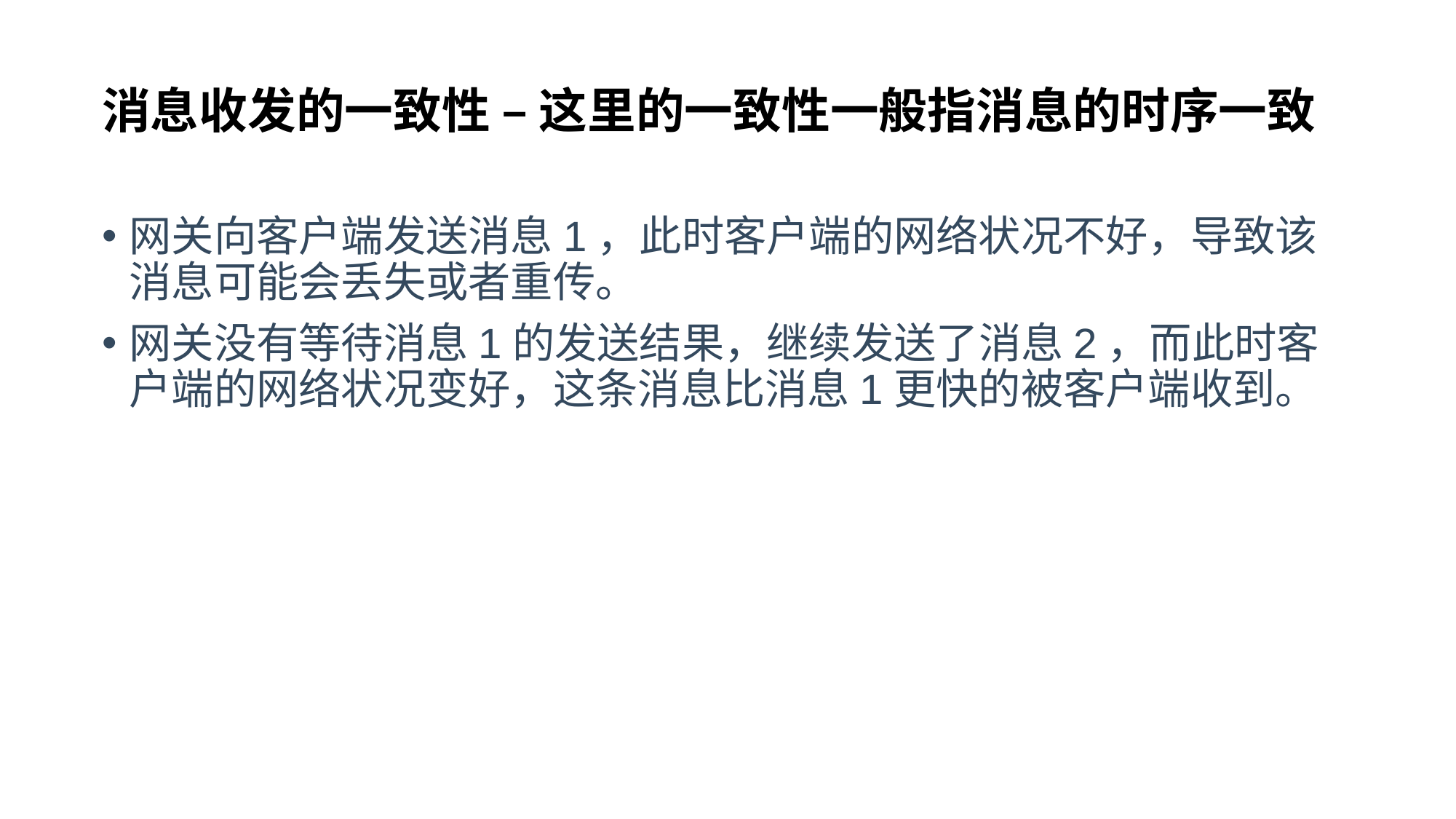

消息收发的一致性 – 这里的一致性一般指消息的时序一致

网关向客户端发送消息1，此时客户端的网络状况不好，导致该消息可能会丢失或者重传。
网关没有等待消息1的发送结果，继续发送了消息2，而此时客户端的网络状况变好，这条消息比消息1更快的被客户端收到。